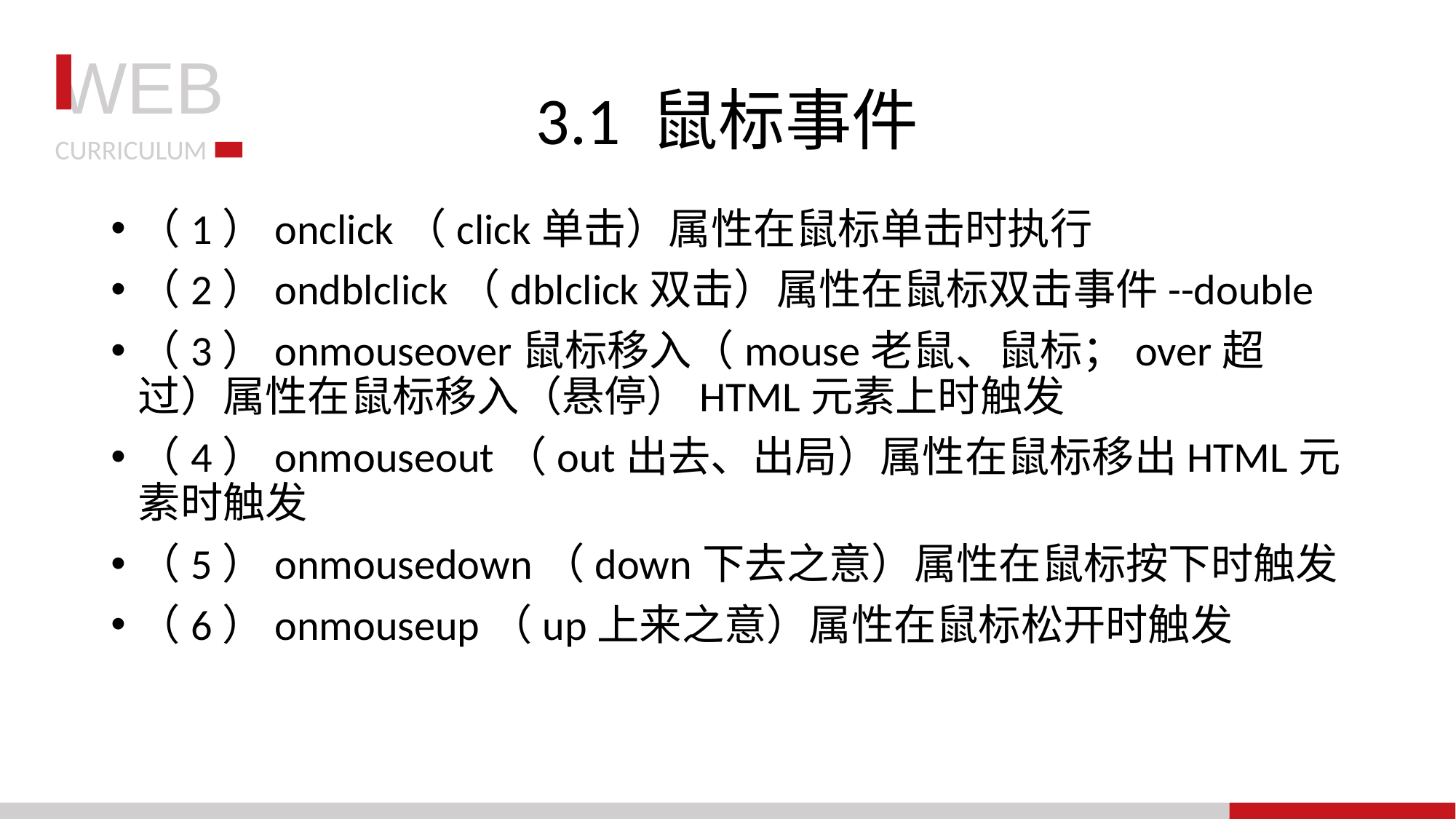

# 3.1 鼠标事件
（1）onclick（click单击）属性在鼠标单击时执行
（2）ondblclick（dblclick双击）属性在鼠标双击事件--double
（3）onmouseover鼠标移入（mouse老鼠、鼠标；over超过）属性在鼠标移入（悬停）HTML元素上时触发
（4）onmouseout（out出去、出局）属性在鼠标移出HTML元素时触发
（5）onmousedown（down下去之意）属性在鼠标按下时触发
（6）onmouseup（up上来之意）属性在鼠标松开时触发